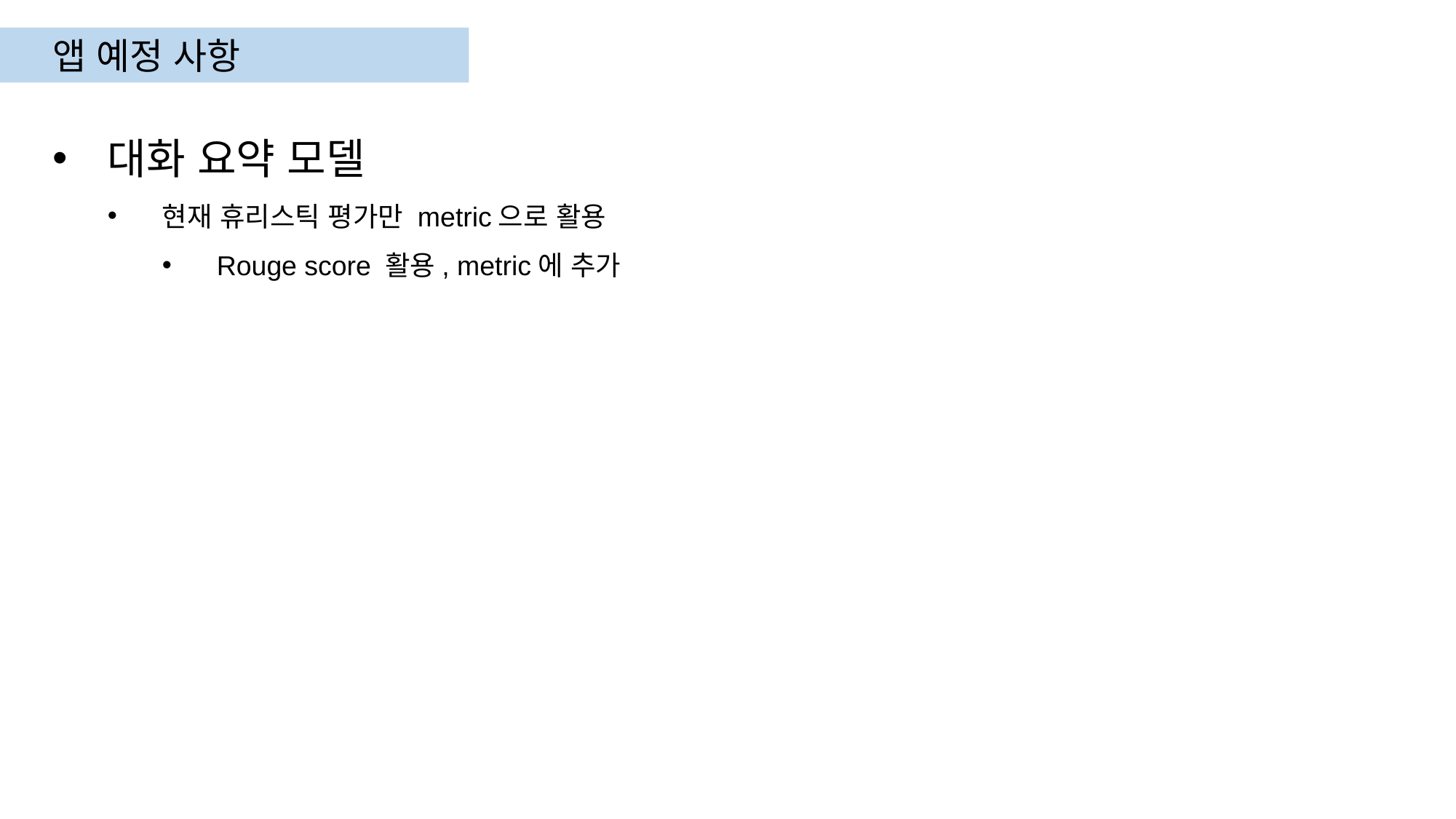

앱 예정 사항
대화 요약 모델
현재 휴리스틱 평가만 metric으로 활용
Rouge score 활용, metric에 추가